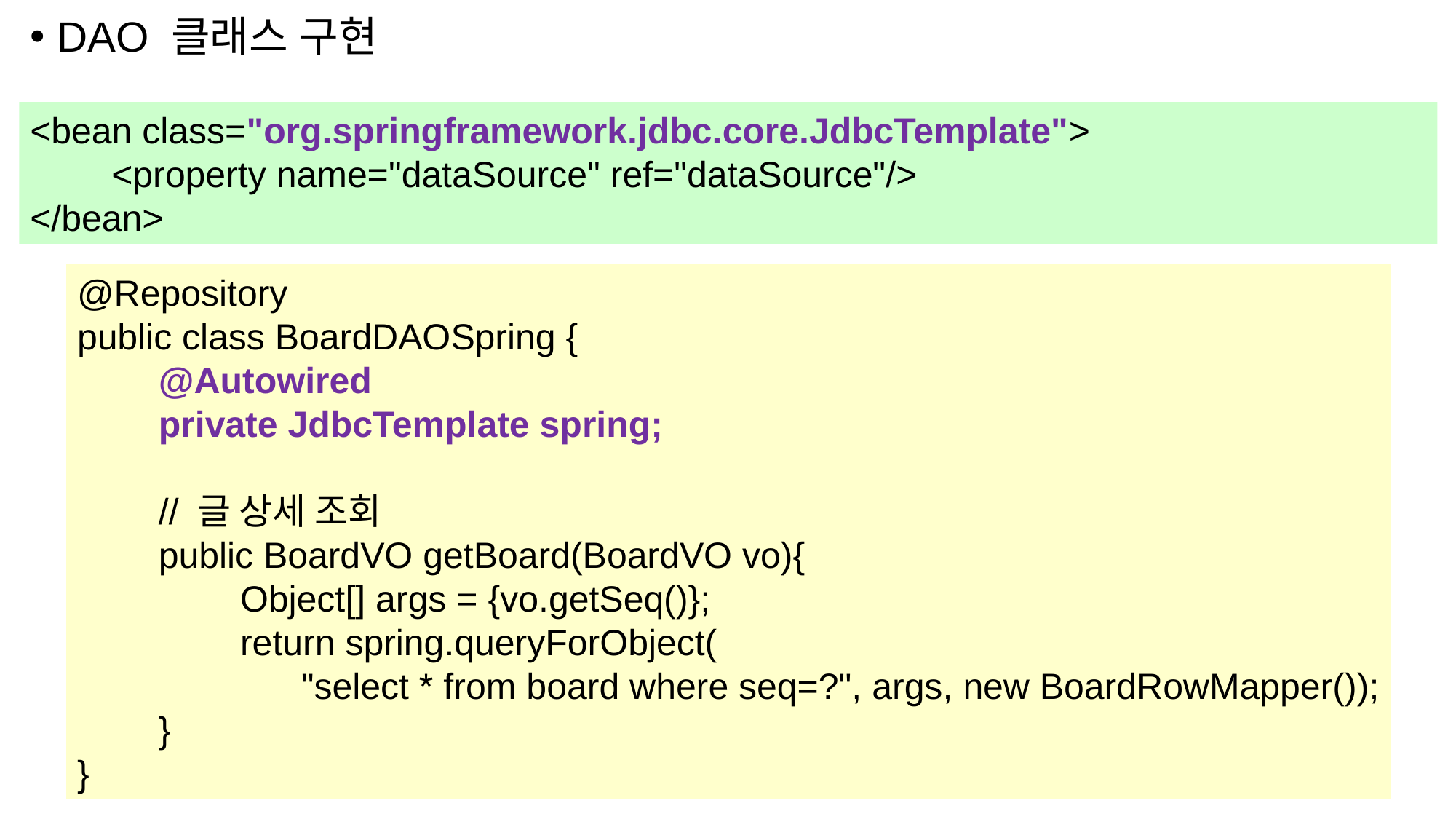

DAO 클래스 구현
<bean class="org.springframework.jdbc.core.JdbcTemplate">
        <property name="dataSource" ref="dataSource"/>
</bean>
@Repository
public class BoardDAOSpring {
        @Autowired
        private JdbcTemplate spring;

        // 글 상세 조회
        public BoardVO getBoard(BoardVO vo){
                Object[] args = {vo.getSeq()};
                return spring.queryForObject(
                      "select * from board where seq=?", args, new BoardRowMapper());
        }
}